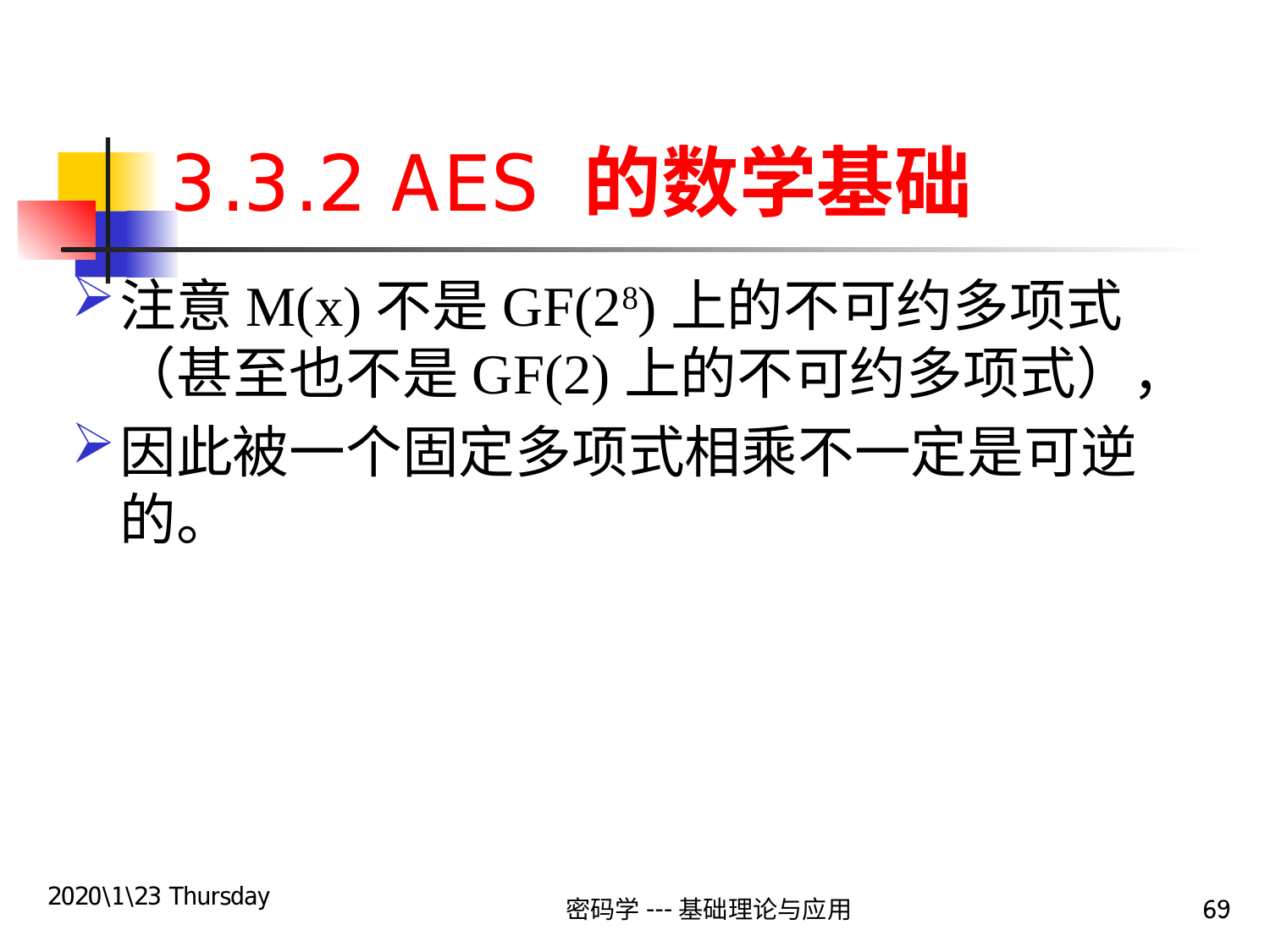

# 3.3.2 AES 的数学基础
注意M(x)不是GF(28)上的不可约多项式（甚至也不是GF(2)上的不可约多项式），
因此被一个固定多项式相乘不一定是可逆的。
2020\1\23 Thursday
密码学---基础理论与应用
69